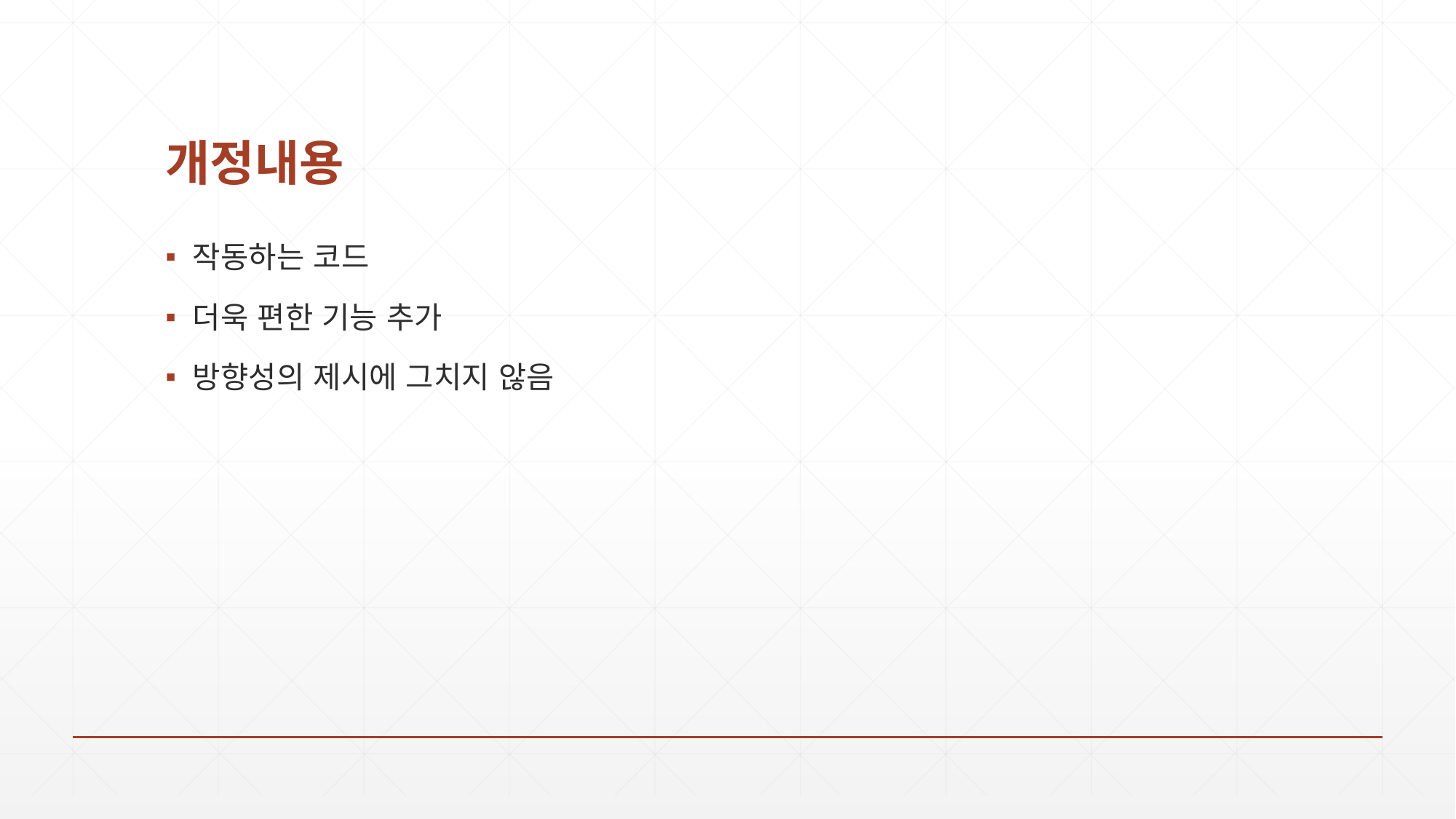

# 개정내용
작동하는 코드
더욱 편한 기능 추가
방향성의 제시에 그치지 않음